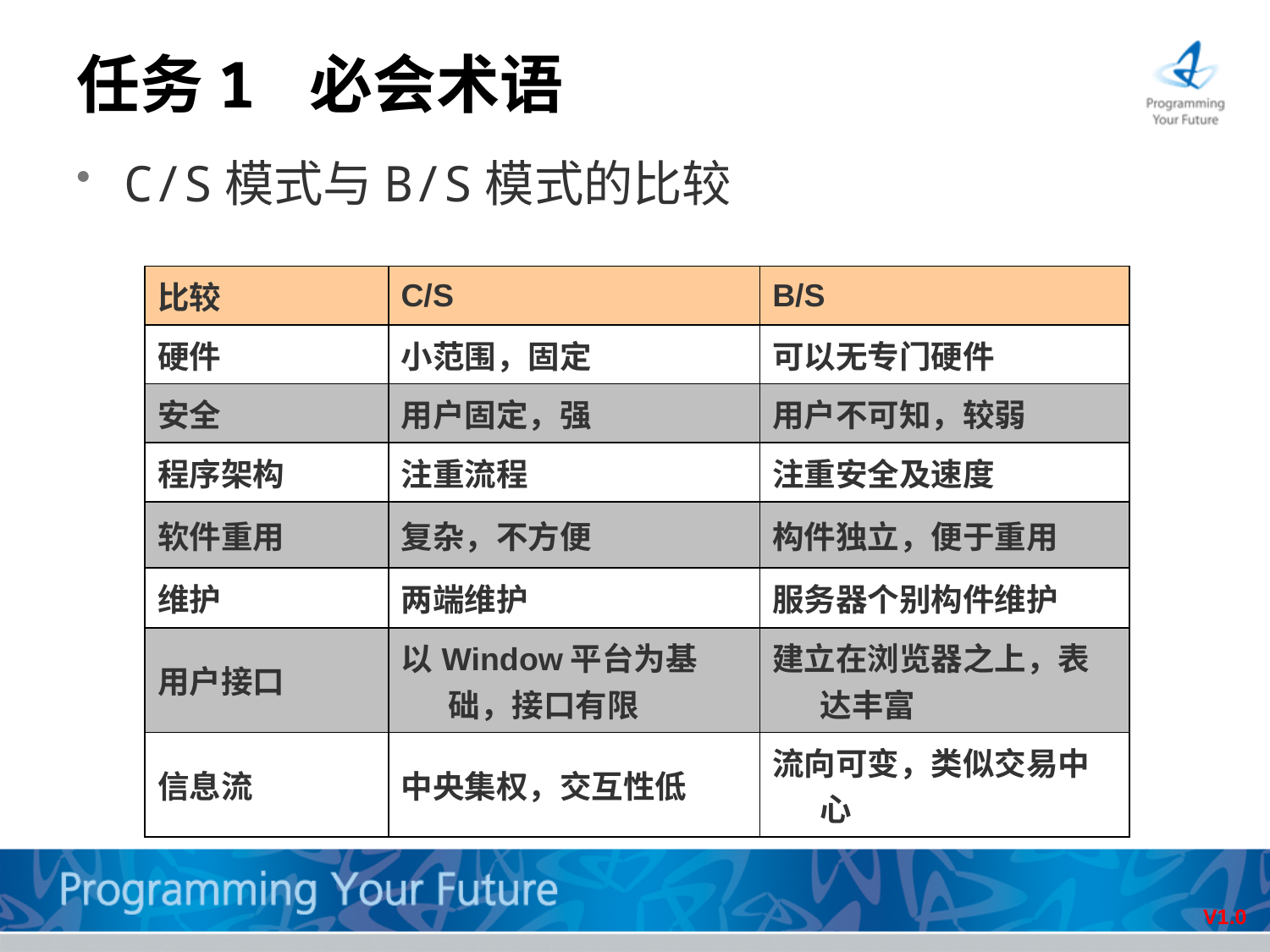

# 任务1 必会术语
C/S模式与B/S模式的比较
| 比较 | C/S | B/S |
| --- | --- | --- |
| 硬件 | 小范围，固定 | 可以无专门硬件 |
| 安全 | 用户固定，强 | 用户不可知，较弱 |
| 程序架构 | 注重流程 | 注重安全及速度 |
| 软件重用 | 复杂，不方便 | 构件独立，便于重用 |
| 维护 | 两端维护 | 服务器个别构件维护 |
| 用户接口 | 以Window平台为基础，接口有限 | 建立在浏览器之上，表达丰富 |
| 信息流 | 中央集权，交互性低 | 流向可变，类似交易中心 |